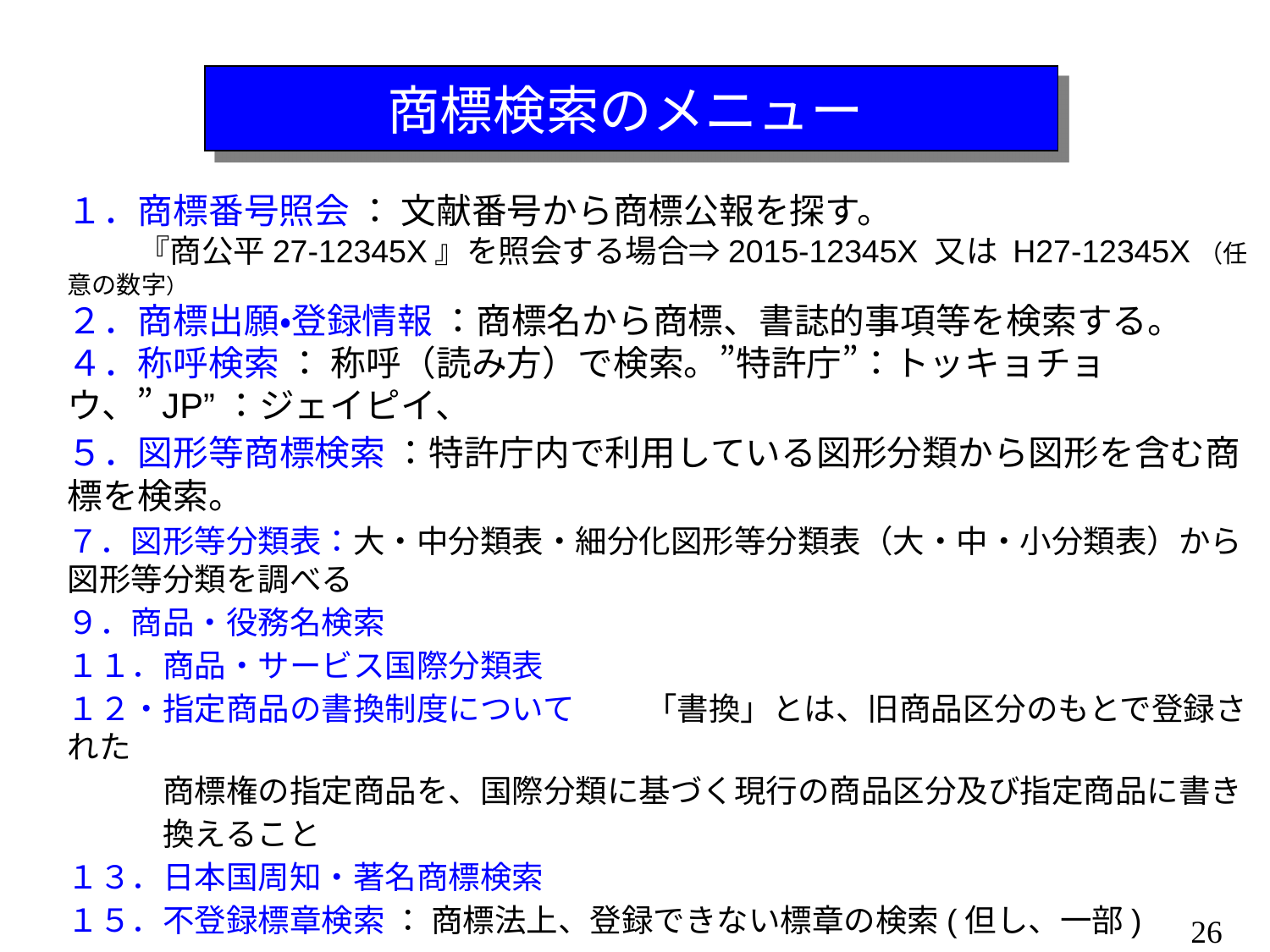

商標検索のメニュー
１．商標番号照会 ： 文献番号から商標公報を探す。
　　 『商公平27-12345X』を照会する場合⇒2015-12345X 又は H27-12345X（任意の数字）
２．商標出願・登録情報 ：商標名から商標、書誌的事項等を検索する。
４．称呼検索 ： 称呼（読み方）で検索。”特許庁”：トッキョチョウ、”JP”：ジェイピイ、
５．図形等商標検索 ：特許庁内で利用している図形分類から図形を含む商標を検索。
７．図形等分類表：大・中分類表・細分化図形等分類表（大・中・小分類表）から図形等分類を調べる
９．商品・役務名検索
１１．商品・サービス国際分類表
１２・指定商品の書換制度について　　 「書換」とは、旧商品区分のもとで登録された
　　　商標権の指定商品を、国際分類に基づく現行の商品区分及び指定商品に書き
　　　換えること
１３．日本国周知・著名商標検索
１５．不登録標章検索 ： 商標法上、登録できない標章の検索(但し、一部)
26